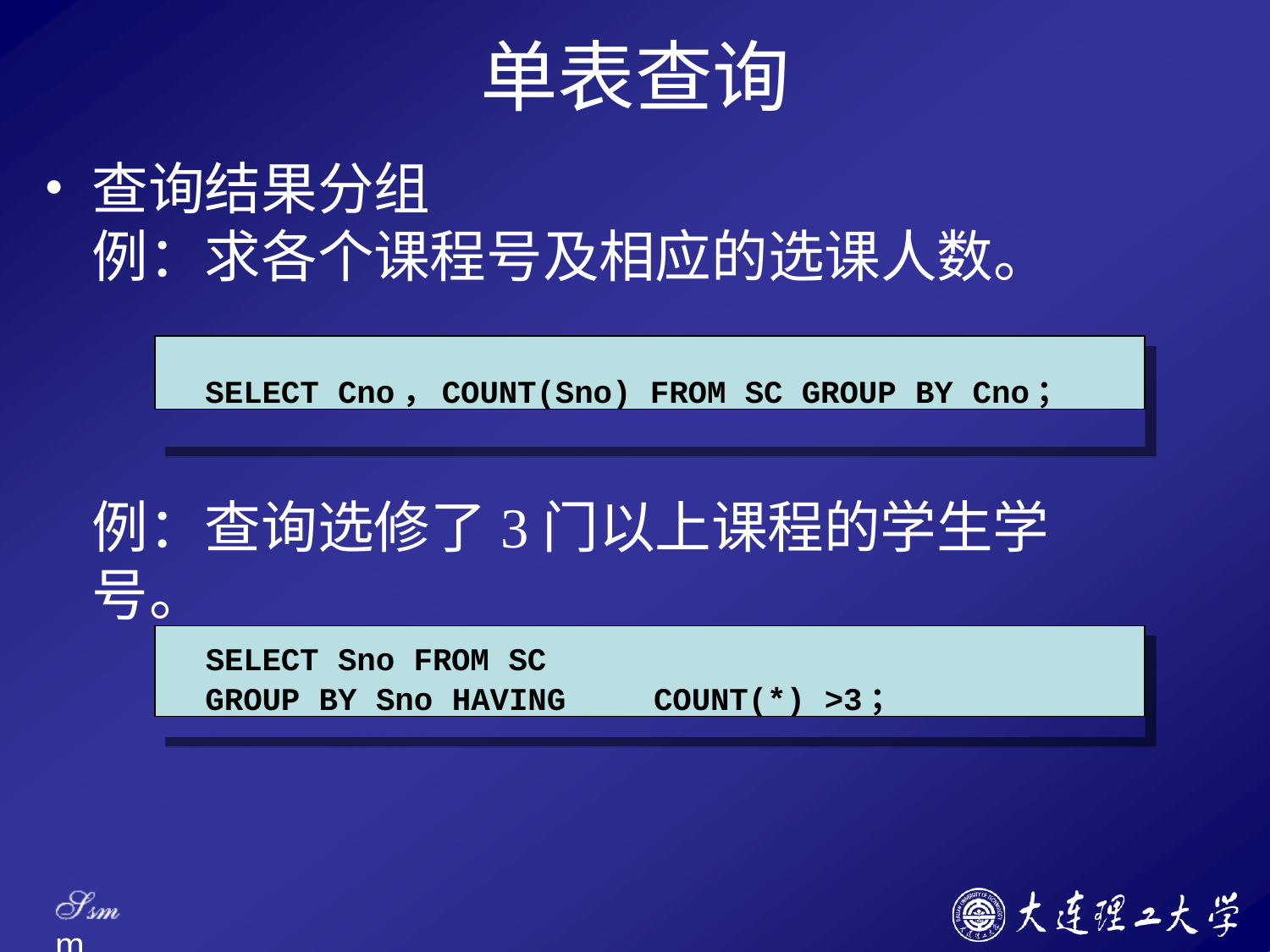

# 单表查询
查询结果分组
例：求各个课程号及相应的选课人数。

SELECT Cno，COUNT(Sno) FROM SC GROUP BY Cno；

例：查询选修了3门以上课程的学生学号。
SELECT Sno FROM SC
GROUP BY Sno HAVING	COUNT(*) >3；

Ssm